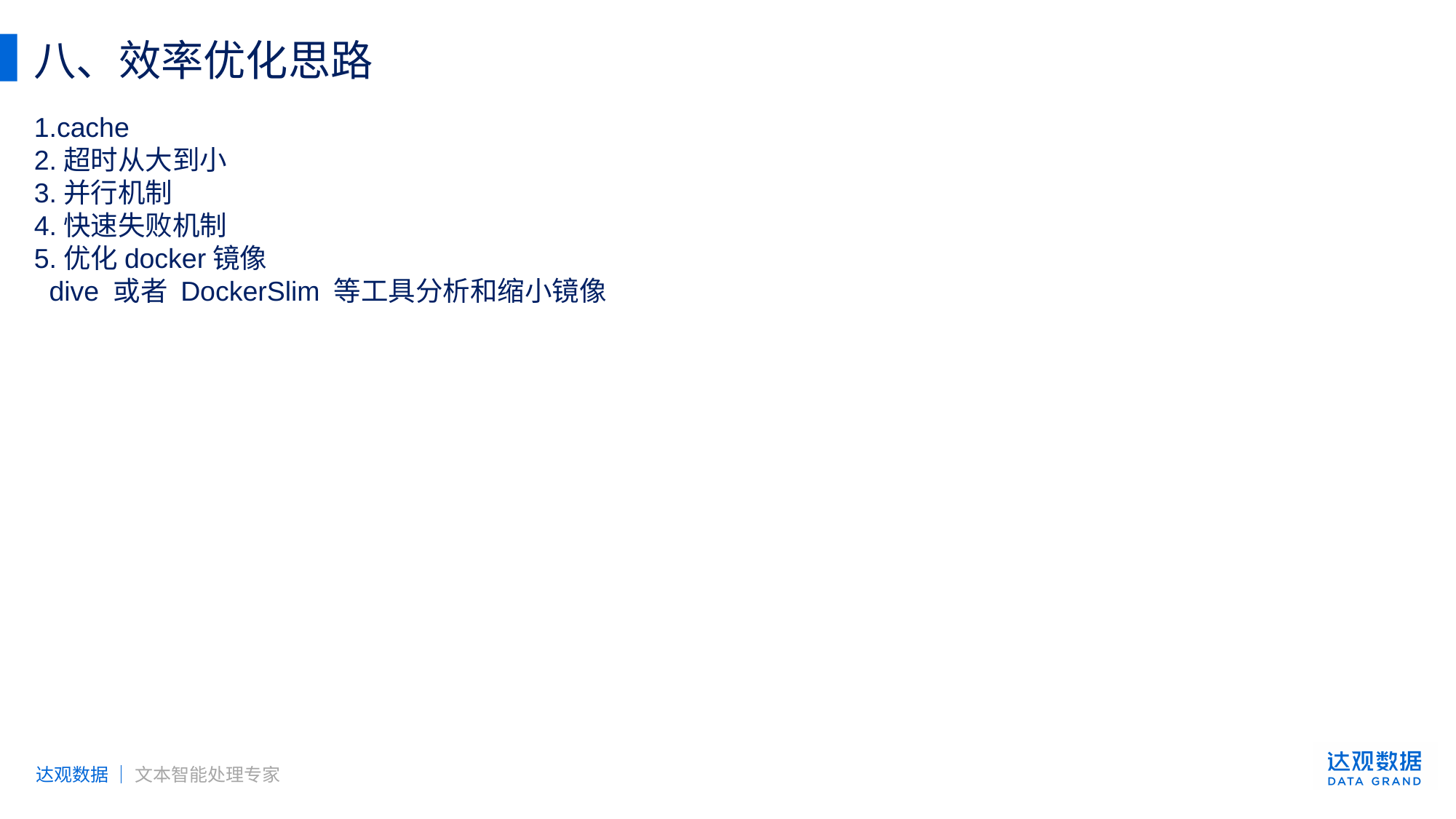

八、效率优化思路
1.cache
2.超时从大到小
3.并行机制
4.快速失败机制
5.优化docker镜像
  dive 或者 DockerSlim 等工具分析和缩小镜像